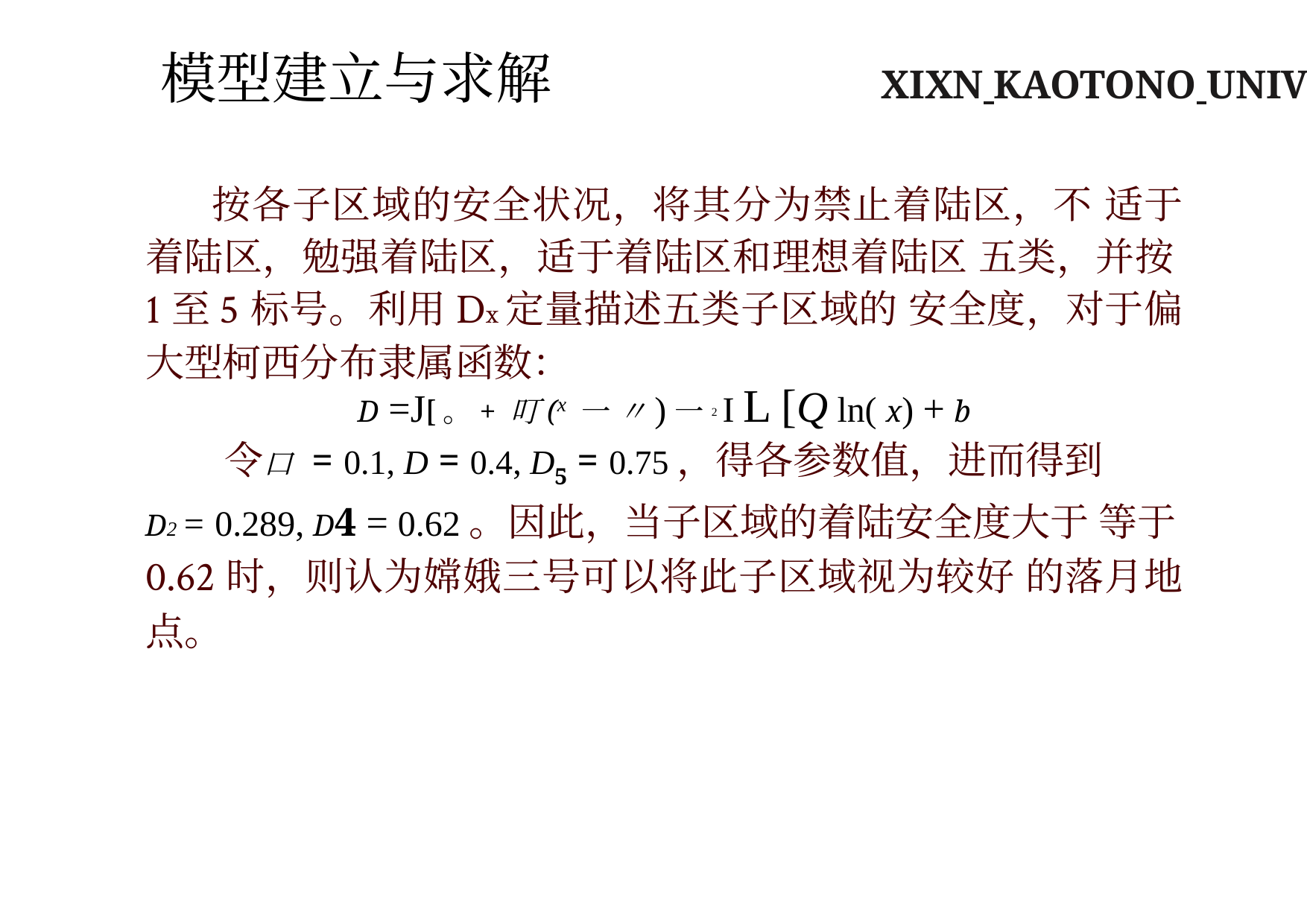

模型建立与求解                      XIXN KAOTONO UNIV6RSI^<
按各子区域的安全状况，将其分为禁止着陆区，不 适于着陆区，勉强着陆区，适于着陆区和理想着陆区 五类，并按1至5标号。利用Dx定量描述五类子区域的 安全度，对于偏大型柯西分布隶属函数：
D =J[。+ 叮(x 一 〃)一2 I L [q ln( x) + b
令口 = 0.1, D = 0.4, D5 = 0.75，得各参数值，进而得到
D2 = 0.289, D4 = 0.62。因此，当子区域的着陆安全度大于 等于0.62时，则认为嫦娥三号可以将此子区域视为较好 的落月地点。